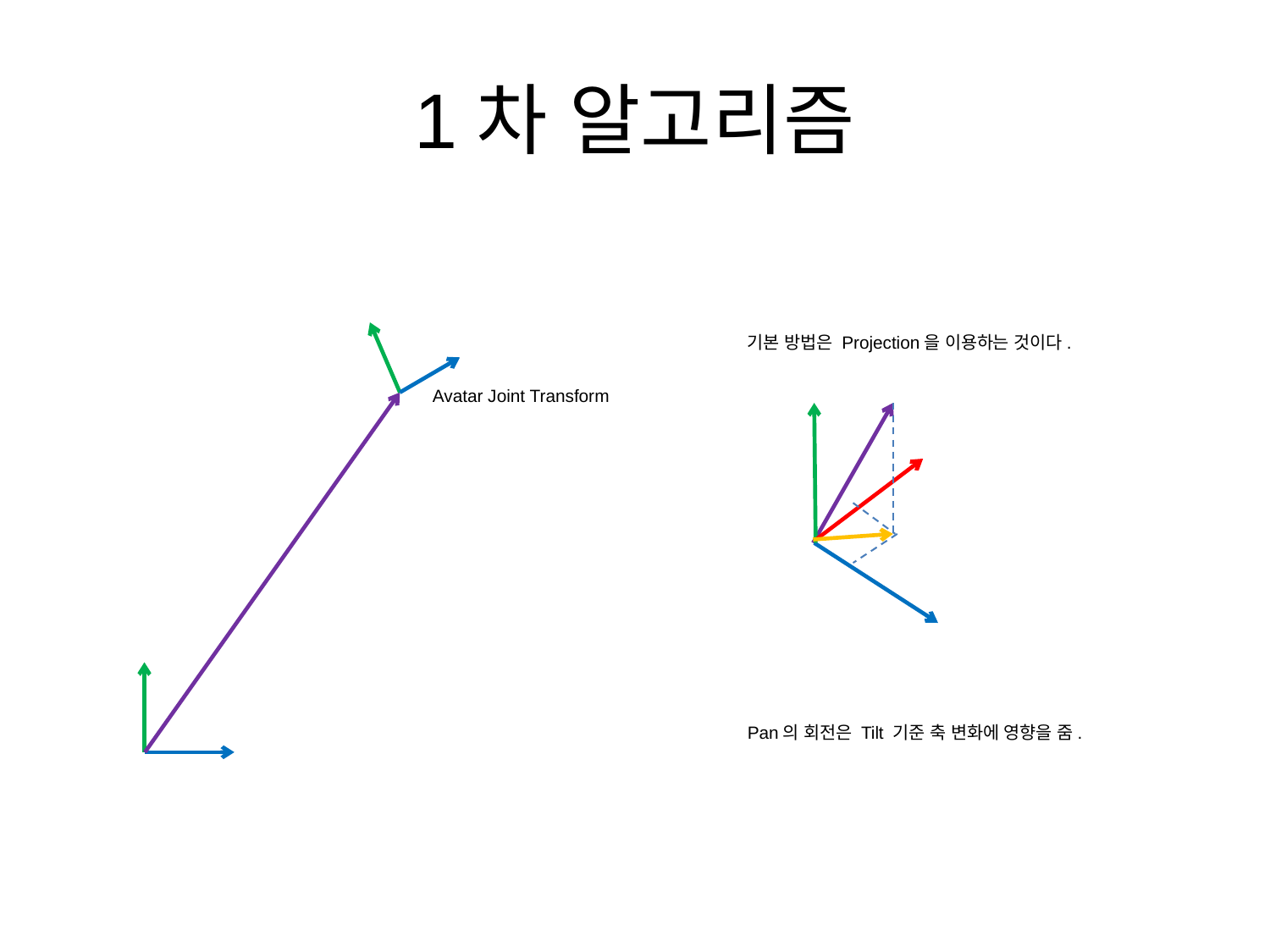

# 1차 알고리즘
기본 방법은 Projection을 이용하는 것이다.
Avatar Joint Transform
Pan의 회전은 Tilt 기준 축 변화에 영향을 줌.